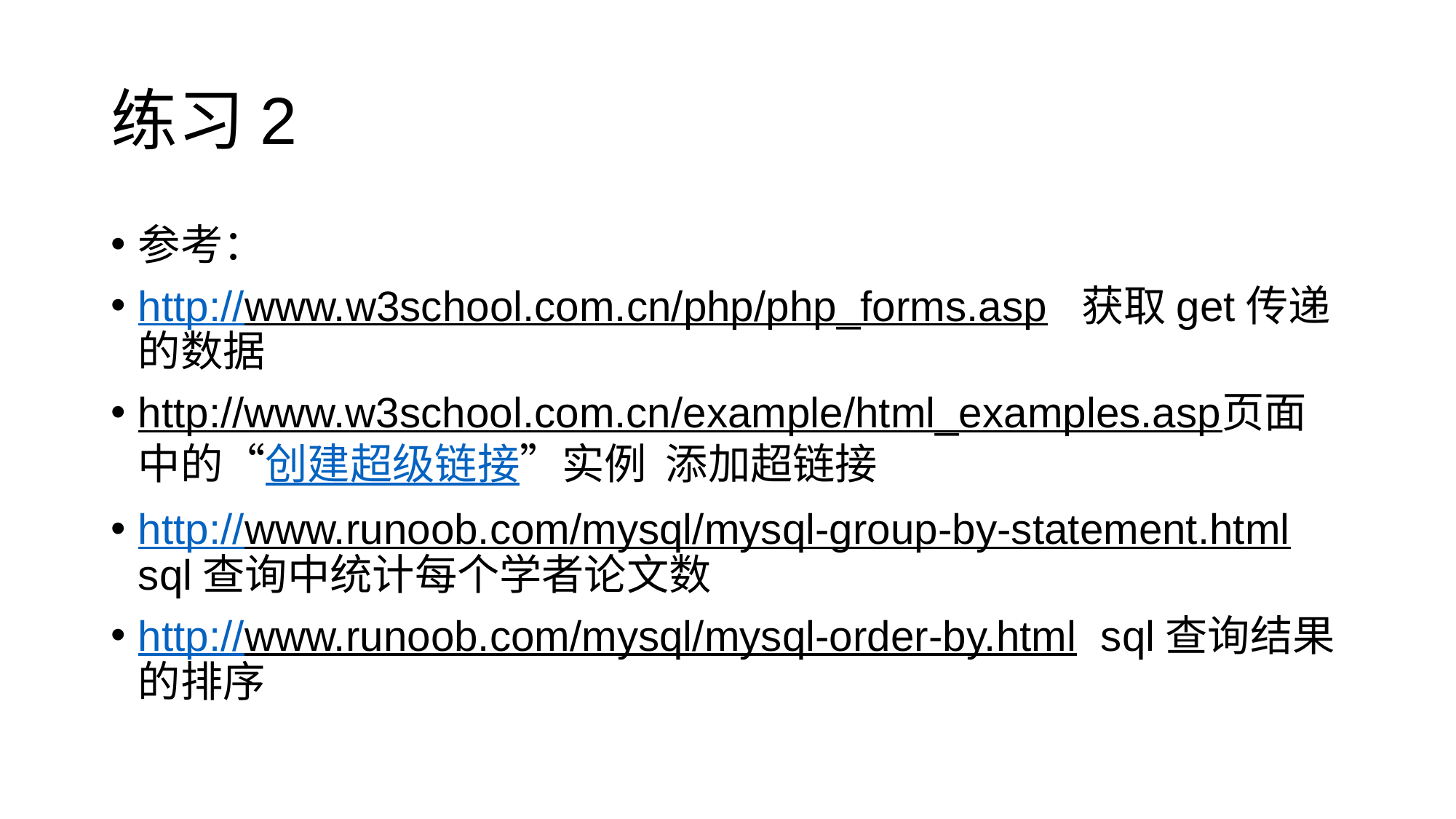

# 练习2
参考：
http://www.w3school.com.cn/php/php_forms.asp  获取get传递的数据
http://www.w3school.com.cn/example/html_examples.asp页面中的“创建超级链接”实例  添加超链接
http://www.runoob.com/mysql/mysql-group-by-statement.html   sql查询中统计每个学者论文数
http://www.runoob.com/mysql/mysql-order-by.html  sql查询结果的排序